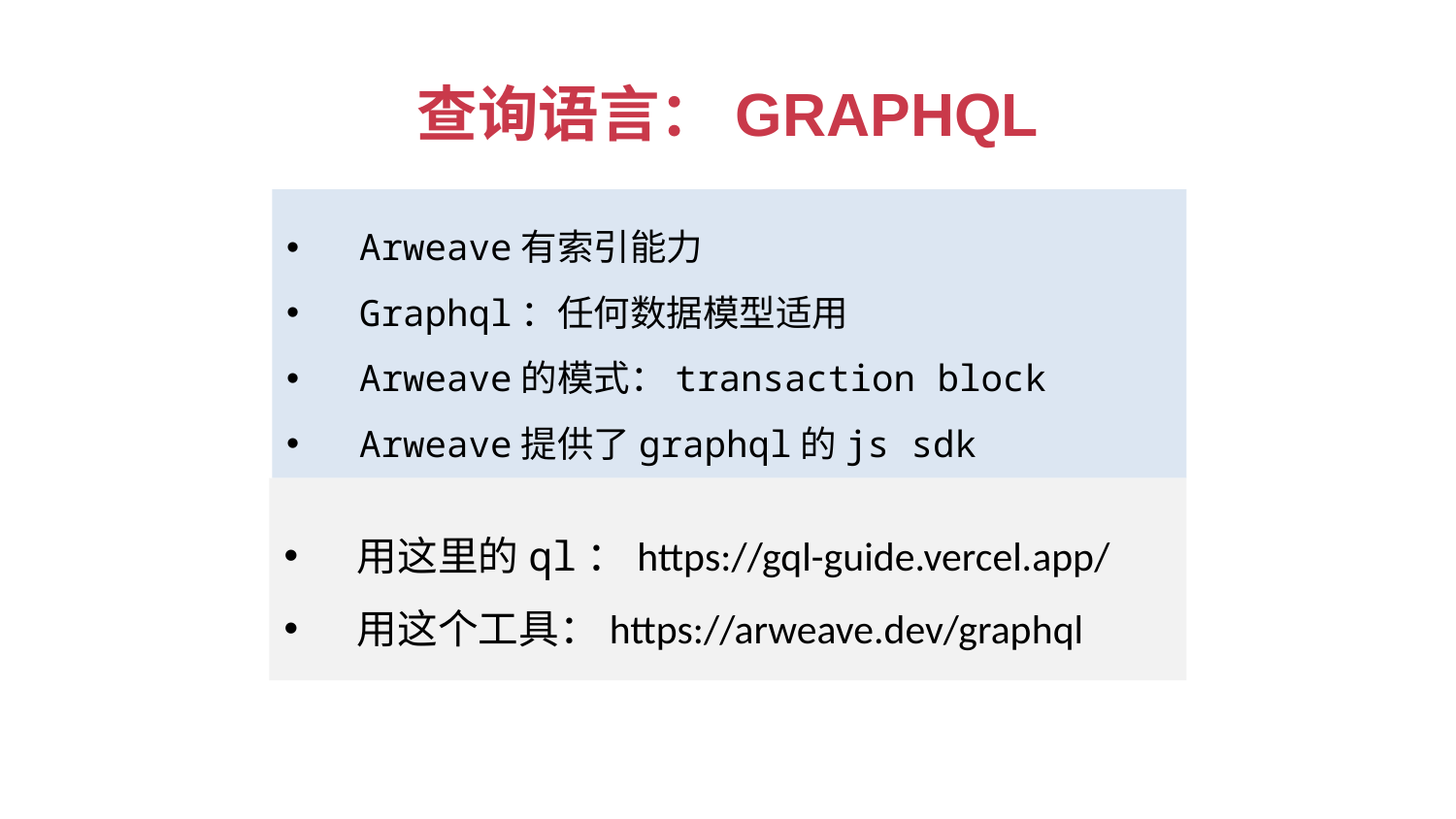

查询语言：GRAPHQL
Arweave有索引能力
Graphql：任何数据模型适用
Arweave的模式：transaction block
Arweave提供了graphql的js sdk
用这里的ql：https://gql-guide.vercel.app/
用这个工具：https://arweave.dev/graphql